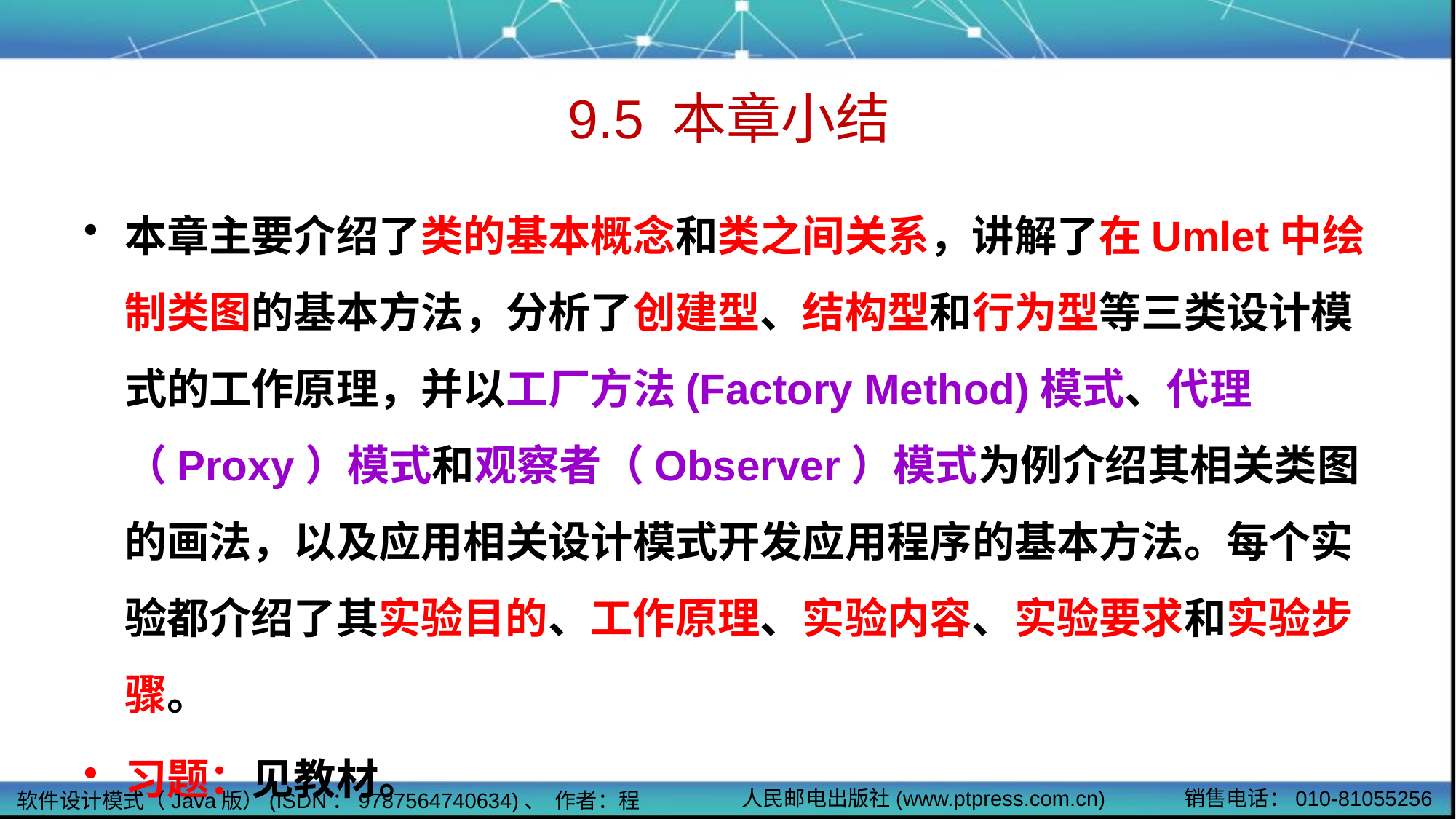

# 9.5 本章小结
本章主要介绍了类的基本概念和类之间关系，讲解了在Umlet中绘制类图的基本方法，分析了创建型、结构型和行为型等三类设计模式的工作原理，并以工厂方法(Factory Method)模式、代理（Proxy）模式和观察者（Observer）模式为例介绍其相关类图的画法，以及应用相关设计模式开发应用程序的基本方法。每个实验都介绍了其实验目的、工作原理、实验内容、实验要求和实验步骤。
习题：见教材。
人民邮电出版社(www.ptpress.com.cn)
销售电话：010-81055256
软件设计模式（Java版）(ISDN：9787564740634)、  作者：程细柱